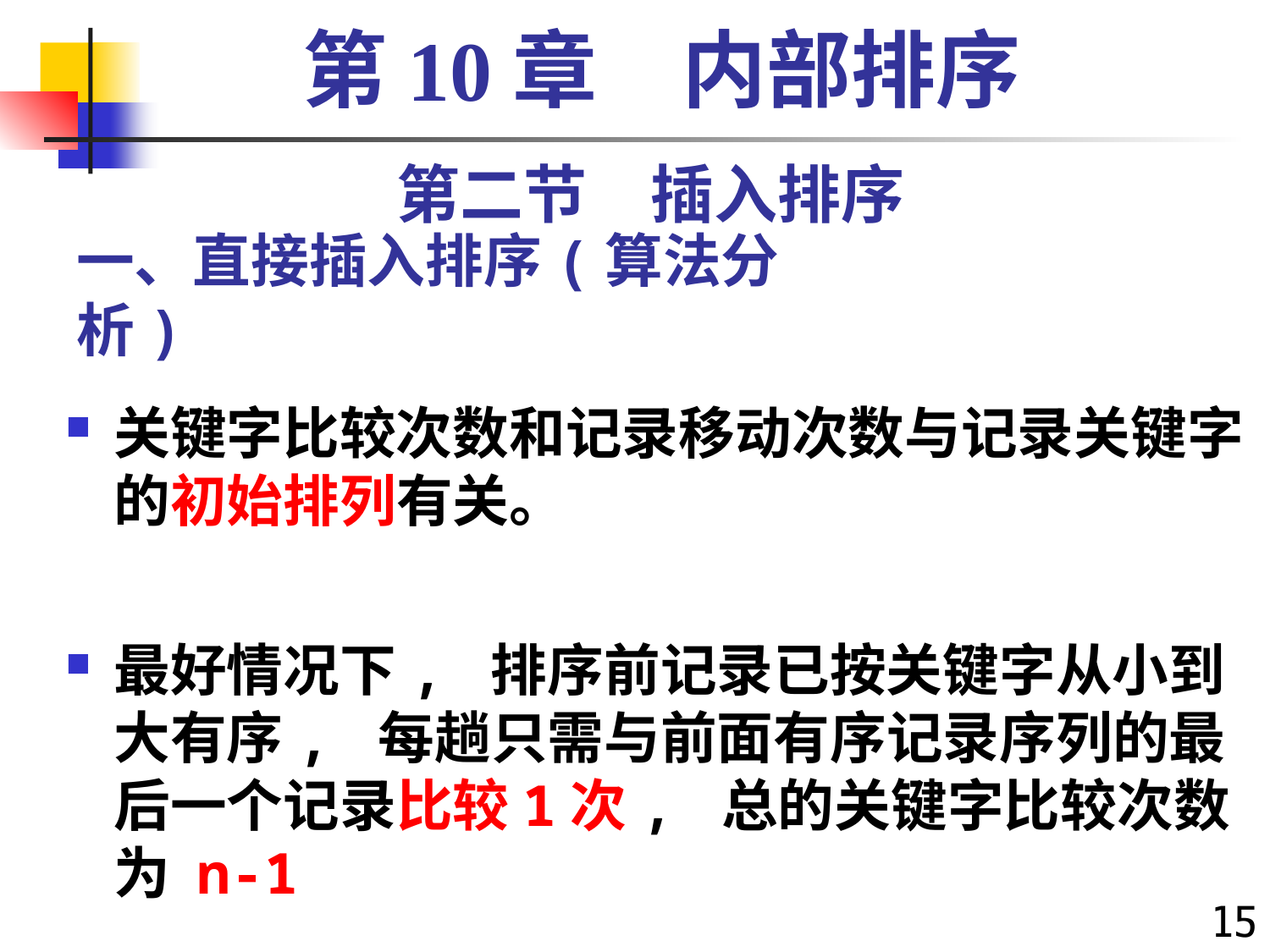

第10章　内部排序
第二节　插入排序
# 一、直接插入排序(算法分析)
关键字比较次数和记录移动次数与记录关键字的初始排列有关。

最好情况下, 排序前记录已按关键字从小到大有序, 每趟只需与前面有序记录序列的最后一个记录比较1次, 总的关键字比较次数为 n-1
15